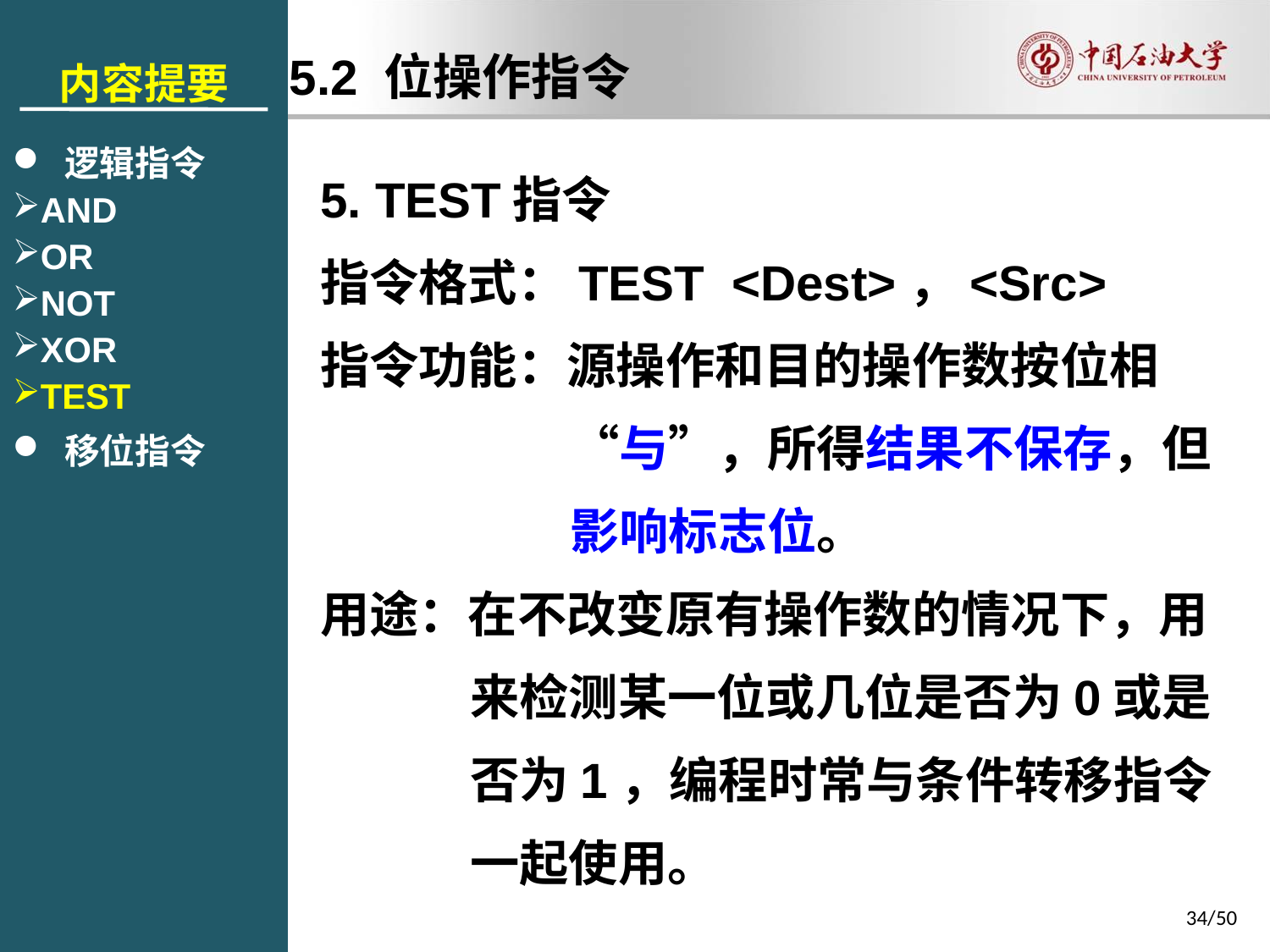

内容提要
 逻辑指令
AND
OR
NOT
XOR
TEST
 移位指令
5.2 位操作指令
5. TEST指令
指令格式：TEST  <Dest>，<Src>
指令功能：源操作和目的操作数按位相“与”，所得结果不保存，但影响标志位。
用途：在不改变原有操作数的情况下，用来检测某一位或几位是否为0或是否为1，编程时常与条件转移指令一起使用。
34/50